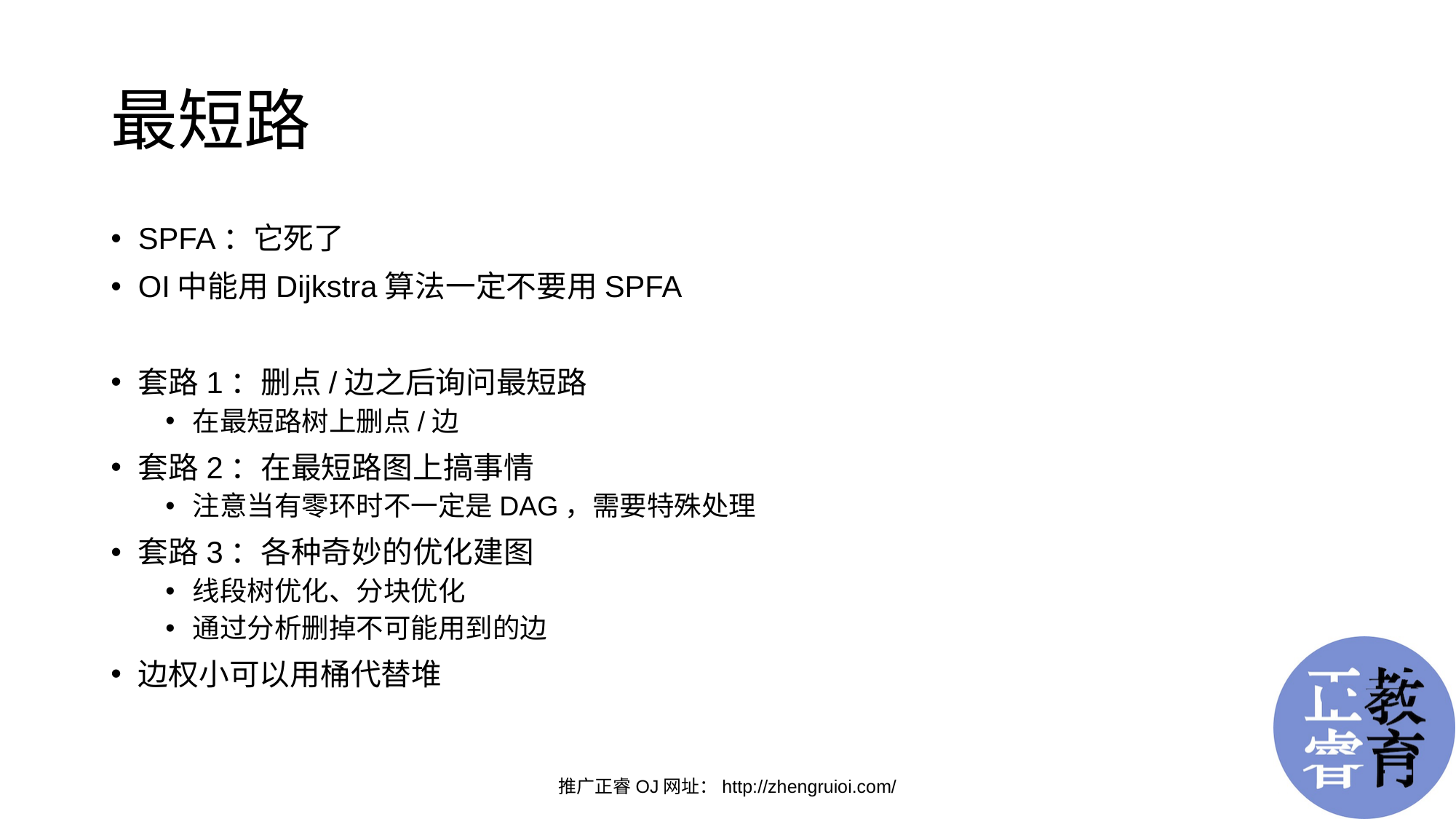

# 最短路
SPFA：它死了
OI中能用Dijkstra算法一定不要用SPFA

套路1：删点/边之后询问最短路
在最短路树上删点/边
套路2：在最短路图上搞事情
注意当有零环时不一定是DAG，需要特殊处理
套路3：各种奇妙的优化建图
线段树优化、分块优化
通过分析删掉不可能用到的边
边权小可以用桶代替堆